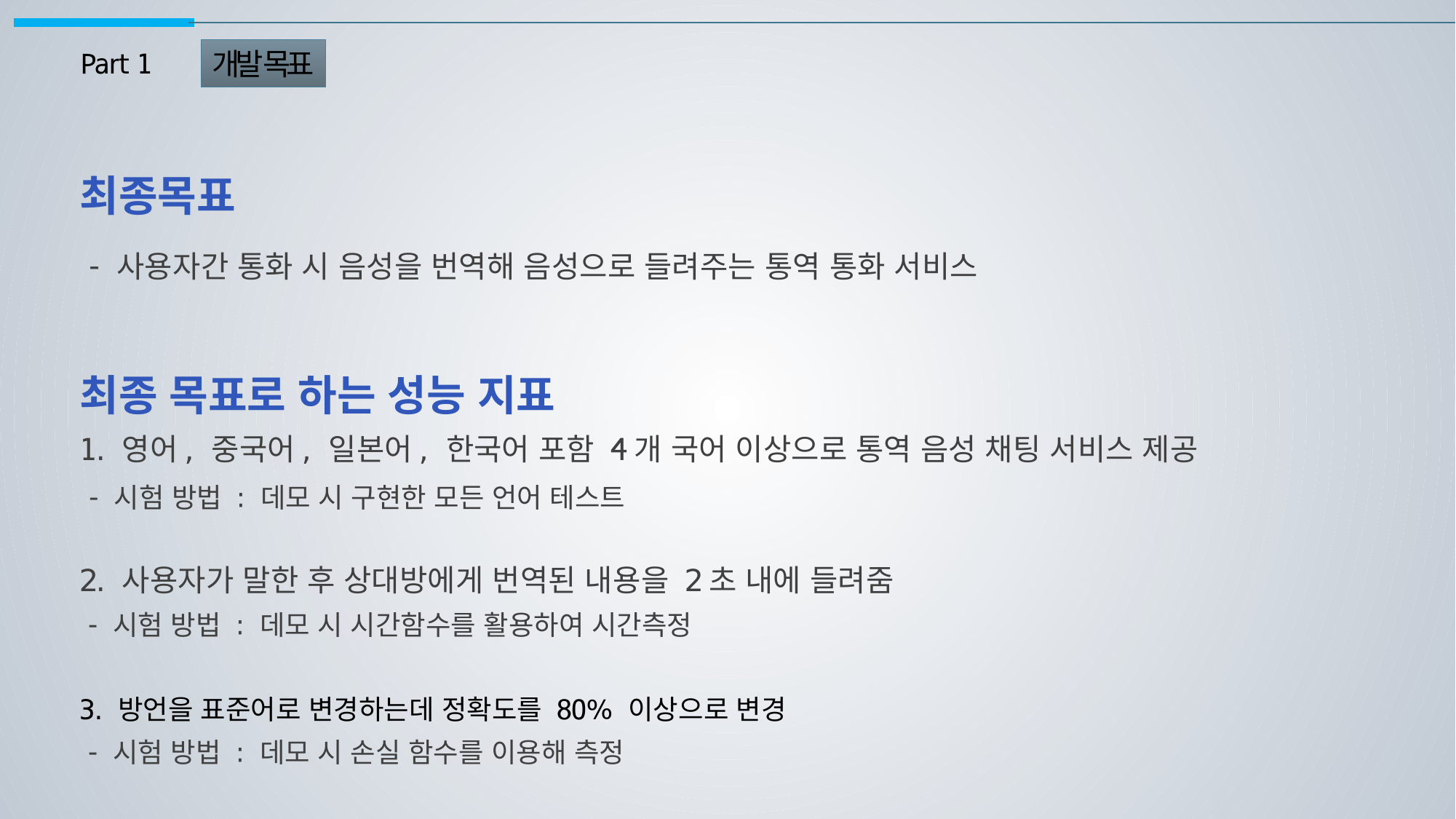

개발 목표
Part 1
최종목표

 - 사용자간 통화 시 음성을 번역해 음성으로 들려주는 통역 통화 서비스
최종 목표로 하는 성능 지표
1. 영어, 중국어, 일본어, 한국어 포함 4개 국어 이상으로 통역 음성 채팅 서비스 제공
 - 시험 방법 : 데모 시 구현한 모든 언어 테스트

2. 사용자가 말한 후 상대방에게 번역된 내용을 2초 내에 들려줌
 - 시험 방법 : 데모 시 시간함수를 활용하여 시간측정

3. 방언을 표준어로 변경하는데 정확도를 80% 이상으로 변경
 - 시험 방법 : 데모 시 손실 함수를 이용해 측정